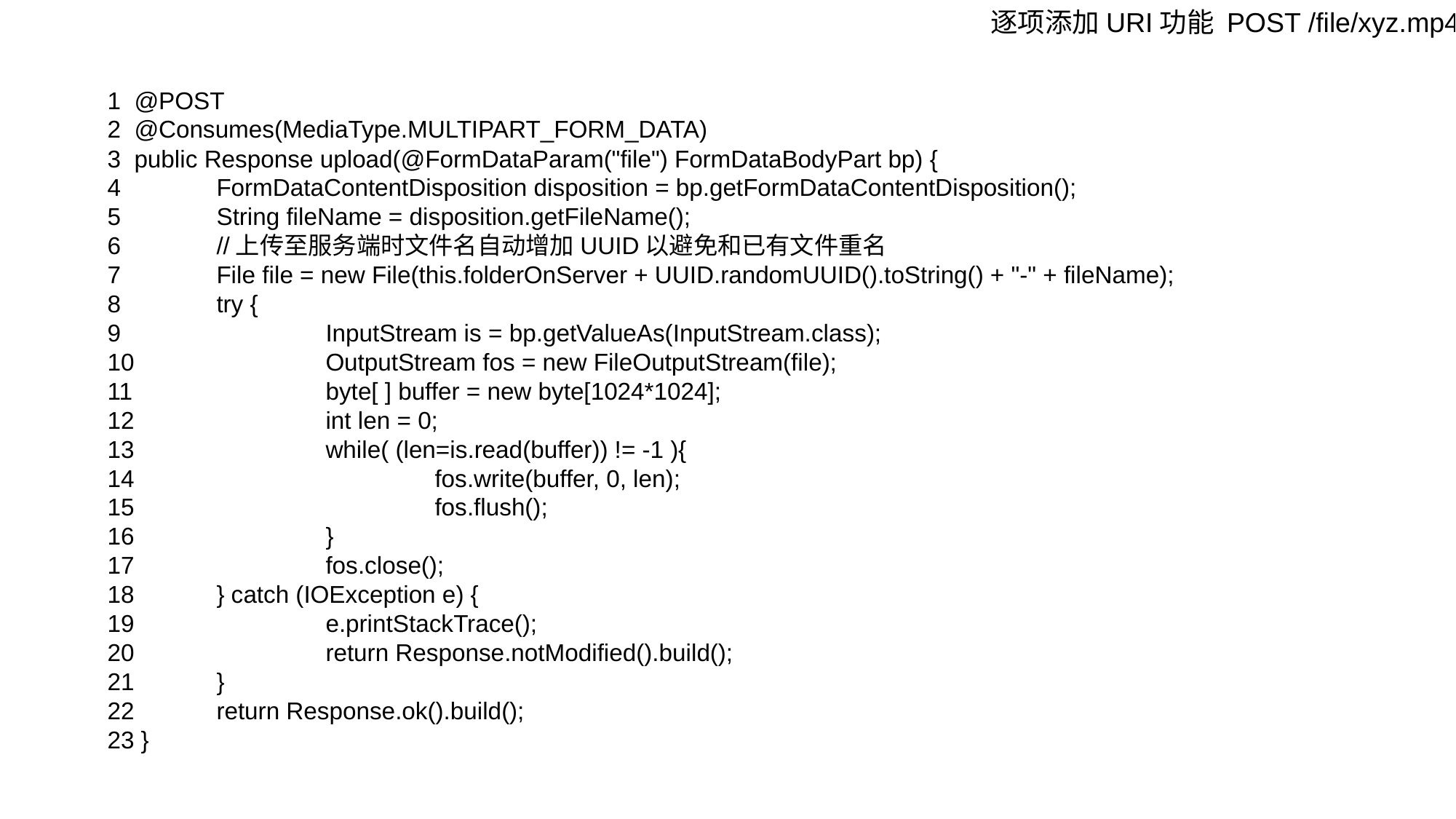

逐项添加URI功能 POST /file/xyz.mp4
1  @POST
2  @Consumes(MediaType.MULTIPART_FORM_DATA)
3  public Response upload(@FormDataParam("file") FormDataBodyPart bp) {
4  	FormDataContentDisposition disposition = bp.getFormDataContentDisposition();
5  	String fileName = disposition.getFileName();
6  	//上传至服务端时文件名自动增加UUID以避免和已有文件重名
7  	File file = new File(this.folderOnServer + UUID.randomUUID().toString() + "-" + fileName);
8  	try {
9  		InputStream is = bp.getValueAs(InputStream.class);
10 		OutputStream fos = new FileOutputStream(file);
11 		byte[ ] buffer = new byte[1024*1024];
12 		int len = 0;
13 		while( (len=is.read(buffer)) != -1 ){
14 			fos.write(buffer, 0, len);
15 			fos.flush();
16 		}
17 		fos.close();
18 	} catch (IOException e) {
19 		e.printStackTrace();
20 		return Response.notModified().build();
21 	}
22 	return Response.ok().build();
23 }